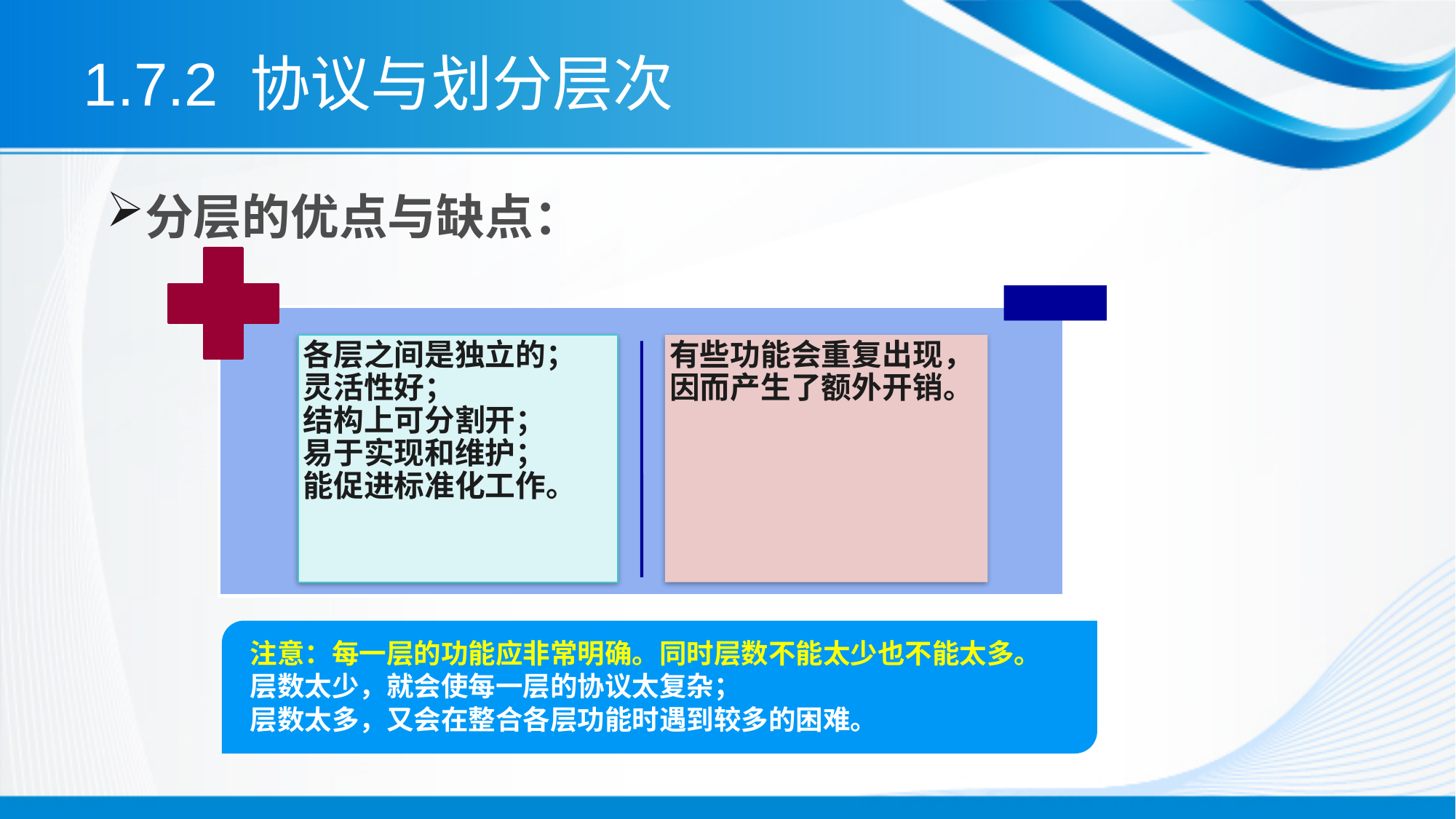

# 1.7.2 协议与划分层次
分层的优点与缺点：

各层之间是独立的；
灵活性好；
结构上可分割开；
易于实现和维护；
能促进标准化工作。
有些功能会重复出现，因而产生了额外开销。

注意：每一层的功能应非常明确。同时层数不能太少也不能太多。
层数太少，就会使每一层的协议太复杂；
层数太多，又会在整合各层功能时遇到较多的困难。